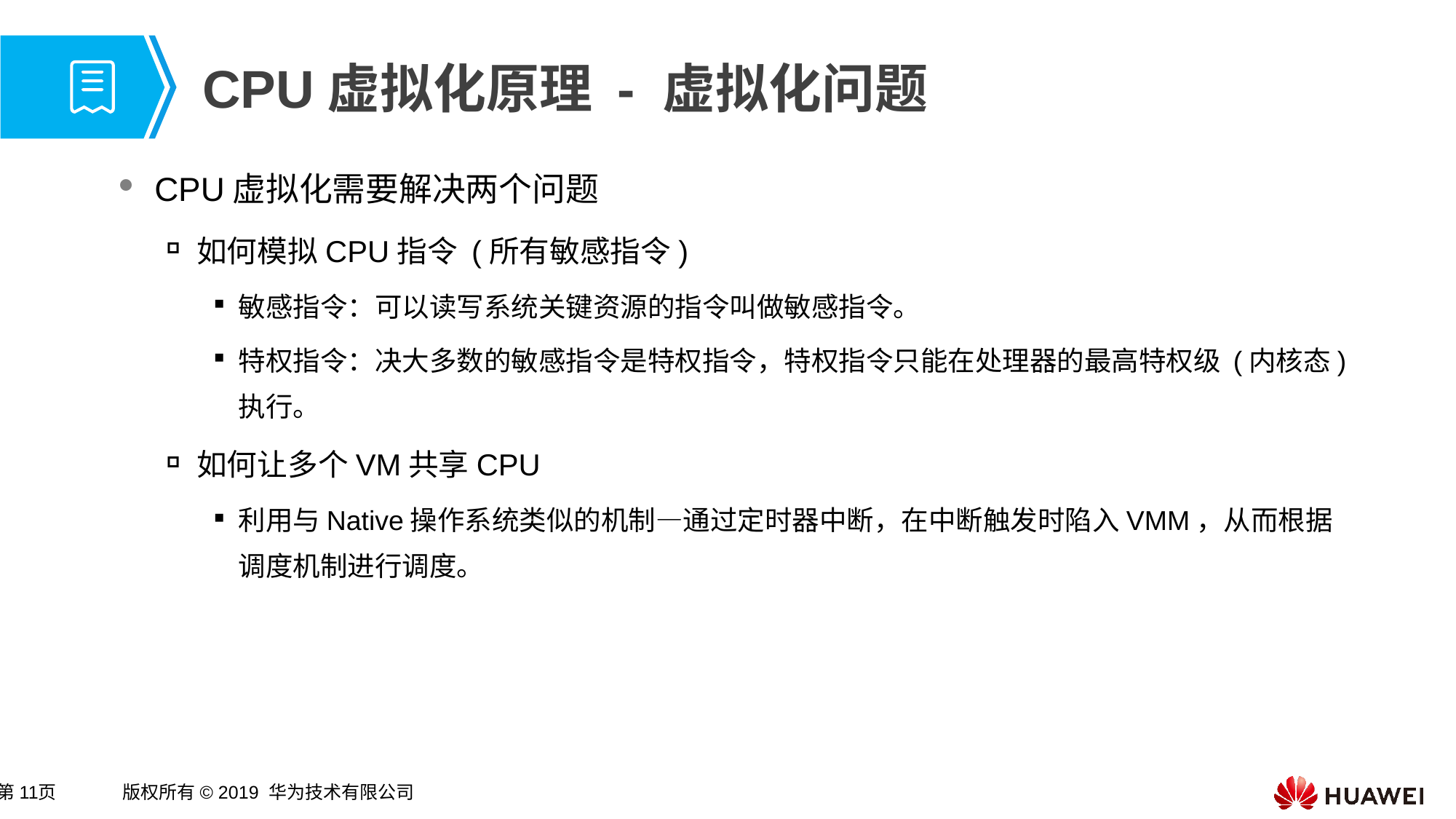

# CPU虚拟化原理 - 虚拟化问题
CPU虚拟化需要解决两个问题
如何模拟CPU指令 (所有敏感指令)
敏感指令：可以读写系统关键资源的指令叫做敏感指令。
特权指令：决大多数的敏感指令是特权指令，特权指令只能在处理器的最高特权级 (内核态)执行。
如何让多个VM共享CPU
利用与Native操作系统类似的机制—通过定时器中断，在中断触发时陷入VMM，从而根据调度机制进行调度。